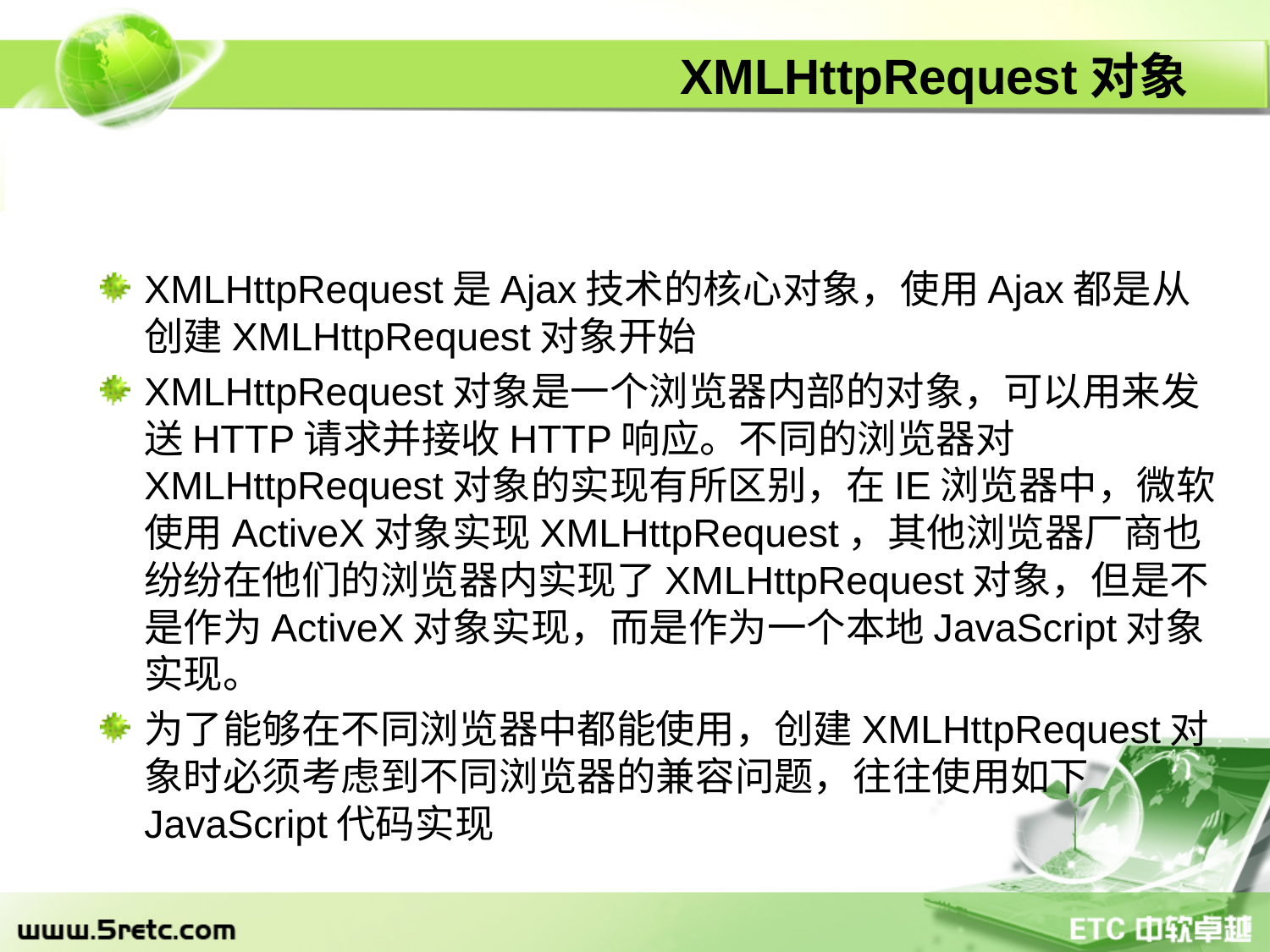

# XMLHttpRequest对象
XMLHttpRequest是Ajax技术的核心对象，使用Ajax都是从创建XMLHttpRequest对象开始
XMLHttpRequest对象是一个浏览器内部的对象，可以用来发送HTTP请求并接收HTTP响应。不同的浏览器对XMLHttpRequest对象的实现有所区别，在IE浏览器中，微软使用ActiveX对象实现XMLHttpRequest，其他浏览器厂商也纷纷在他们的浏览器内实现了XMLHttpRequest对象，但是不是作为ActiveX对象实现，而是作为一个本地JavaScript对象实现。
为了能够在不同浏览器中都能使用，创建XMLHttpRequest对象时必须考虑到不同浏览器的兼容问题，往往使用如下JavaScript代码实现